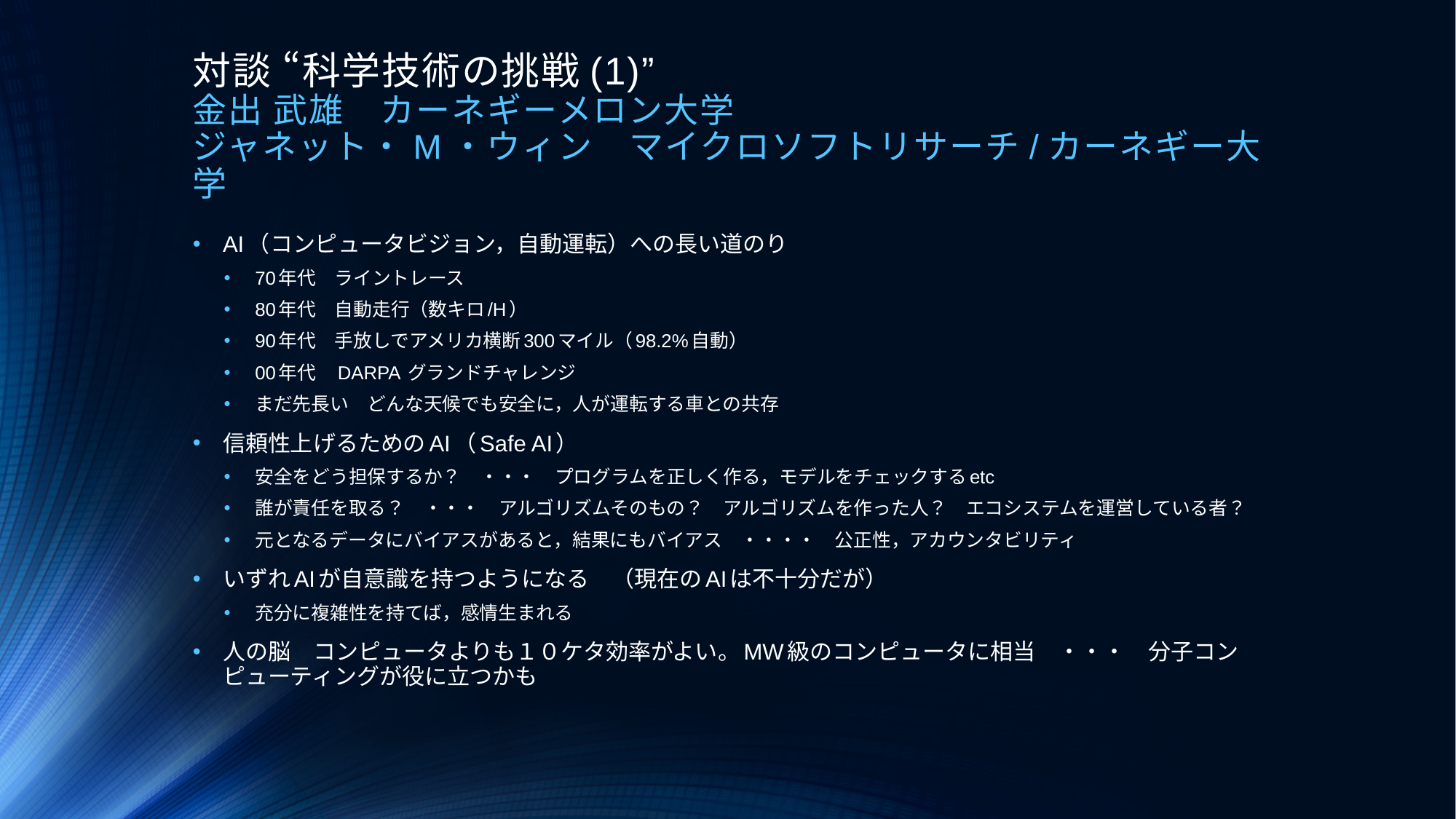

# 対談 “科学技術の挑戦(1)” 金出 武雄　カーネギーメロン大学 ジャネット・M・ウィン　マイクロソフトリサーチ/カーネギー大学
AI（コンピュータビジョン，自動運転）への長い道のり
70年代　ライントレース
80年代　自動走行（数キロ/H）
90年代　手放しでアメリカ横断300マイル（98.2%自動）
00年代　DARPA グランドチャレンジ
まだ先長い　どんな天候でも安全に，人が運転する車との共存
信頼性上げるためのAI（Safe AI）
安全をどう担保するか？　・・・　プログラムを正しく作る，モデルをチェックするetc
誰が責任を取る？　・・・　アルゴリズムそのもの？　アルゴリズムを作った人？　エコシステムを運営している者？
元となるデータにバイアスがあると，結果にもバイアス　・・・・　公正性，アカウンタビリティ
いずれAIが自意識を持つようになる　（現在のAIは不十分だが）
充分に複雑性を持てば，感情生まれる
人の脳　コンピュータよりも１０ケタ効率がよい。MW級のコンピュータに相当　・・・　分子コンピューティングが役に立つかも